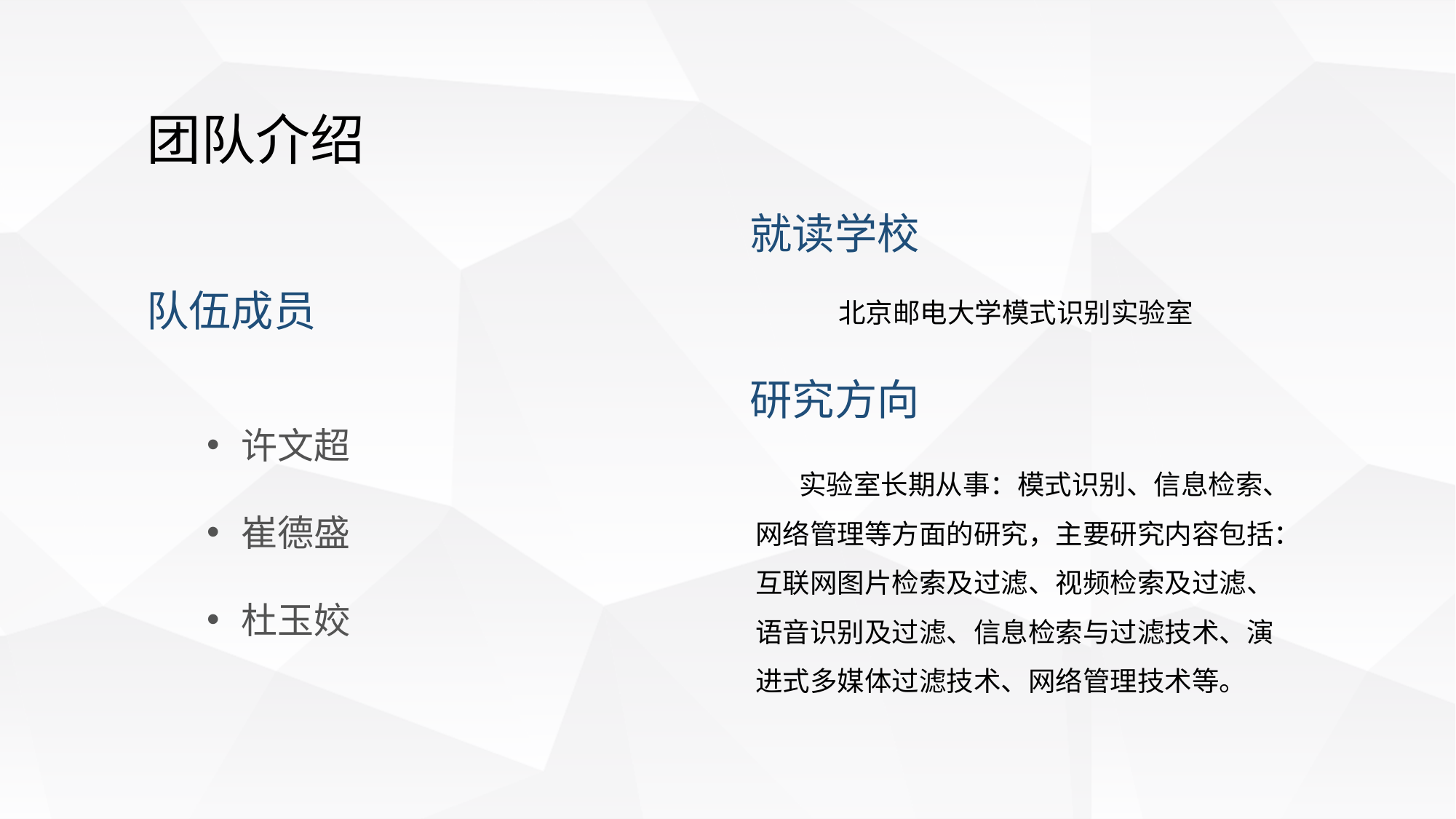

团队介绍
就读学校
队伍成员
北京邮电大学模式识别实验室
研究方向
许文超
崔德盛
杜玉姣
      实验室长期从事：模式识别、信息检索、网络管理等方面的研究，主要研究内容包括：互联网图片检索及过滤、视频检索及过滤、语音识别及过滤、信息检索与过滤技术、演进式多媒体过滤技术、网络管理技术等。